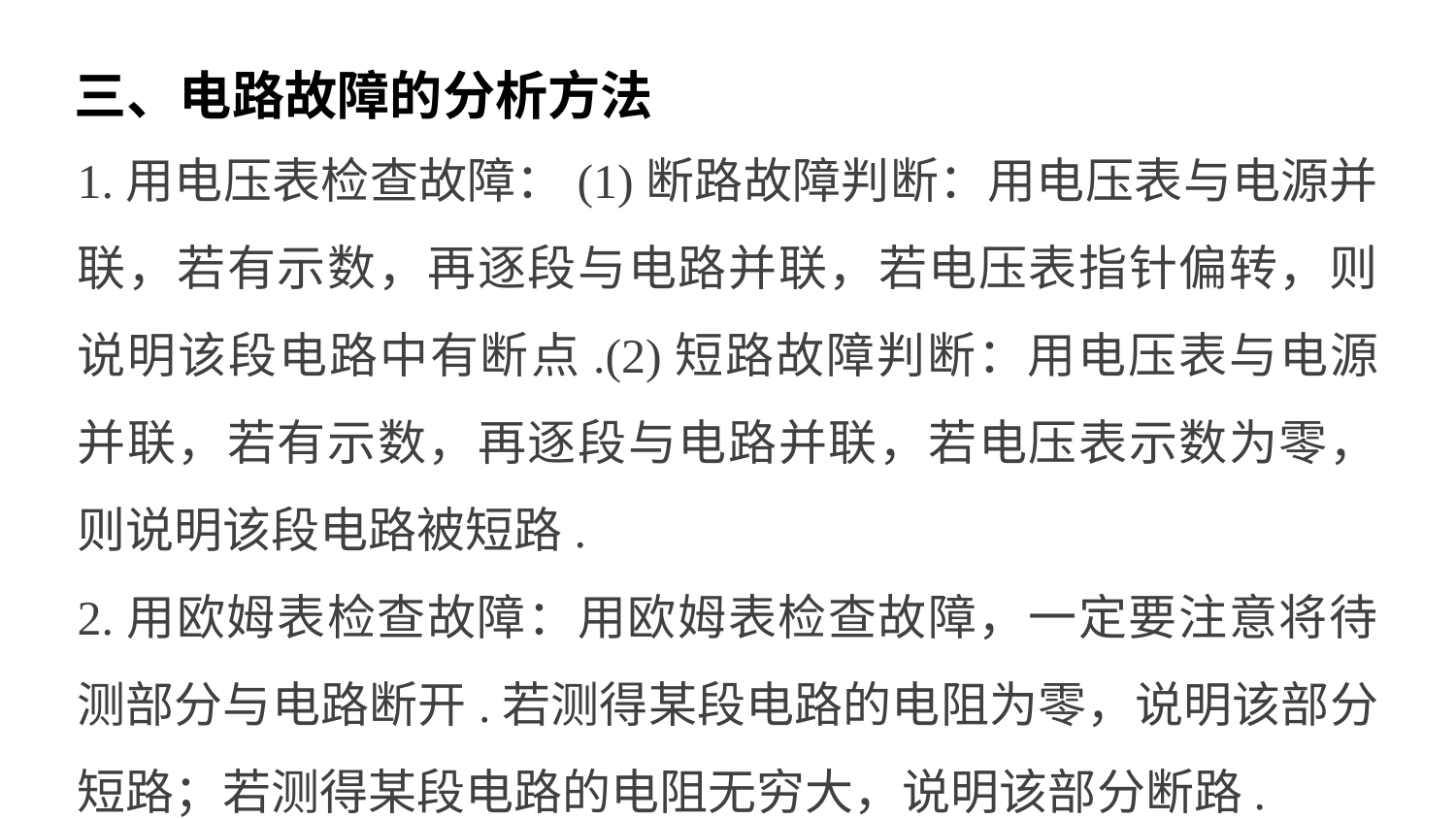

三、电路故障的分析方法
1.用电压表检查故障：(1)断路故障判断：用电压表与电源并联，若有示数，再逐段与电路并联，若电压表指针偏转，则说明该段电路中有断点.(2)短路故障判断：用电压表与电源并联，若有示数，再逐段与电路并联，若电压表示数为零，则说明该段电路被短路.
2.用欧姆表检查故障：用欧姆表检查故障，一定要注意将待测部分与电路断开.若测得某段电路的电阻为零，说明该部分短路；若测得某段电路的电阻无穷大，说明该部分断路.